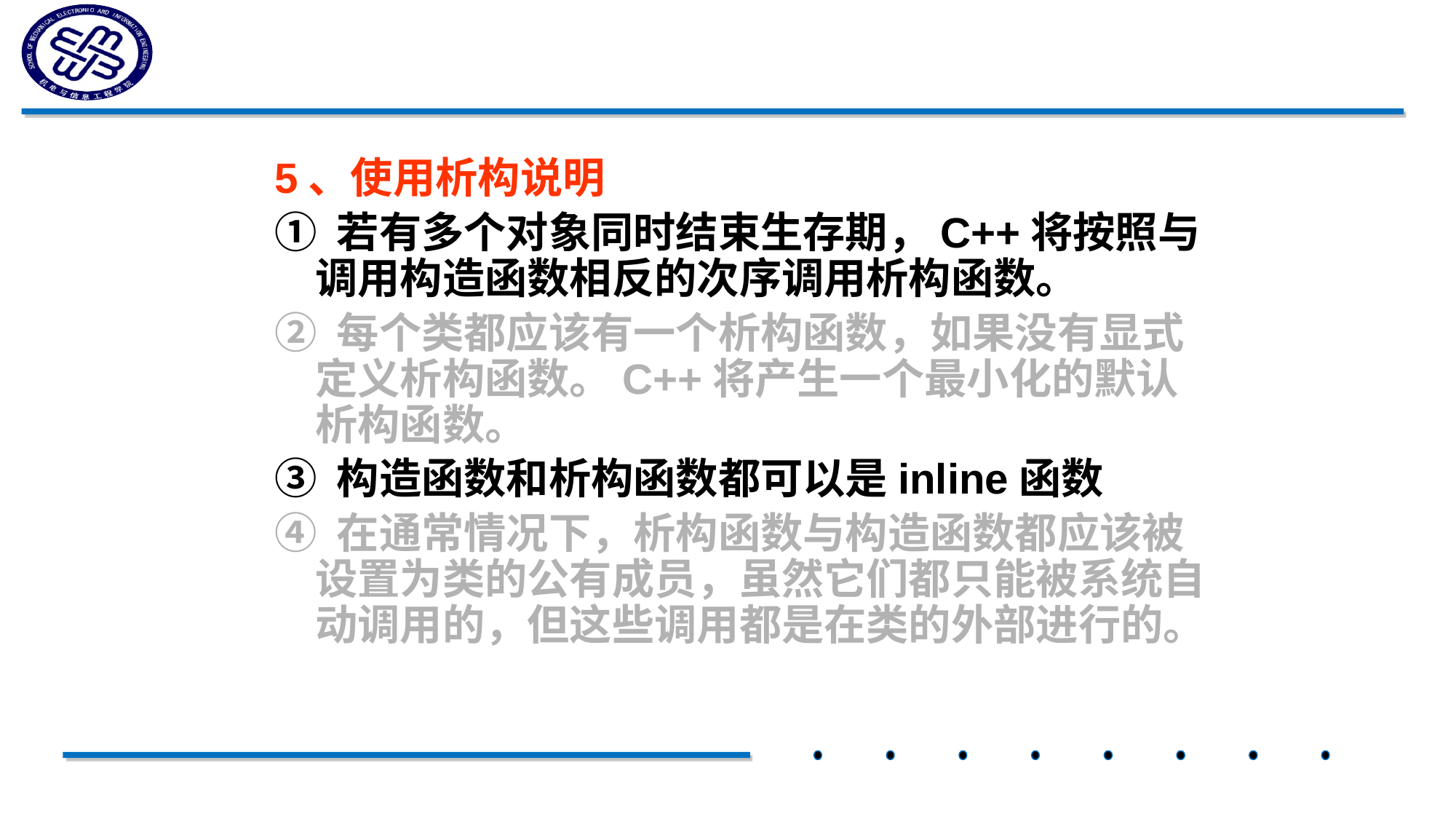

#
5、使用析构说明
① 若有多个对象同时结束生存期，C++将按照与调用构造函数相反的次序调用析构函数。
② 每个类都应该有一个析构函数，如果没有显式定义析构函数。C++将产生一个最小化的默认析构函数。
③ 构造函数和析构函数都可以是inline函数
④ 在通常情况下，析构函数与构造函数都应该被设置为类的公有成员，虽然它们都只能被系统自动调用的，但这些调用都是在类的外部进行的。